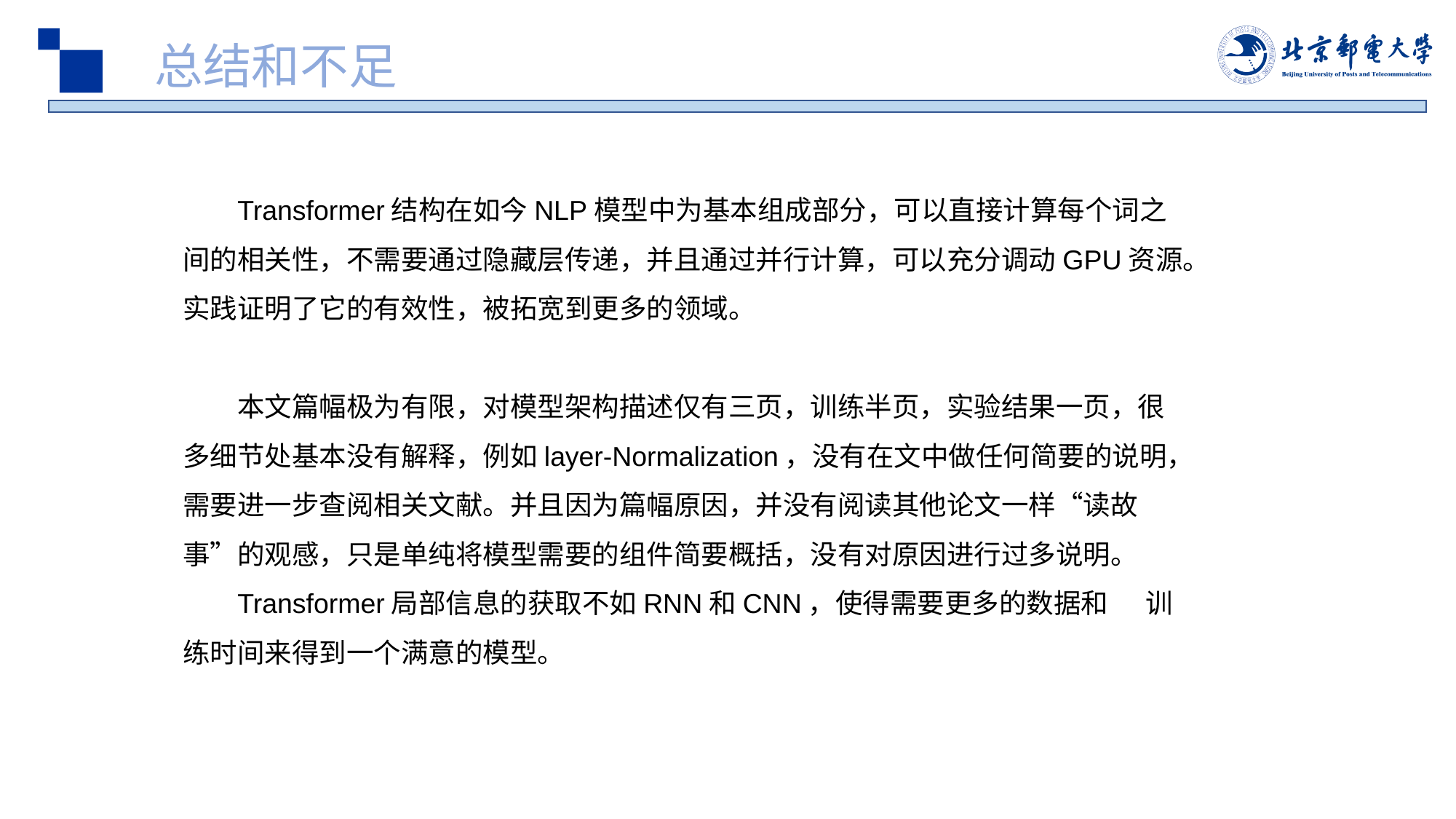

总结和不足

Transformer结构在如今NLP模型中为基本组成部分，可以直接计算每个词之间的相关性，不需要通过隐藏层传递，并且通过并行计算，可以充分调动GPU资源。实践证明了它的有效性，被拓宽到更多的领域。

本文篇幅极为有限，对模型架构描述仅有三页，训练半页，实验结果一页，很多细节处基本没有解释，例如layer-Normalization，没有在文中做任何简要的说明，需要进一步查阅相关文献。并且因为篇幅原因，并没有阅读其他论文一样“读故事”的观感，只是单纯将模型需要的组件简要概括，没有对原因进行过多说明。
Transformer局部信息的获取不如RNN和CNN，使得需要更多的数据和      训练时间来得到一个满意的模型。